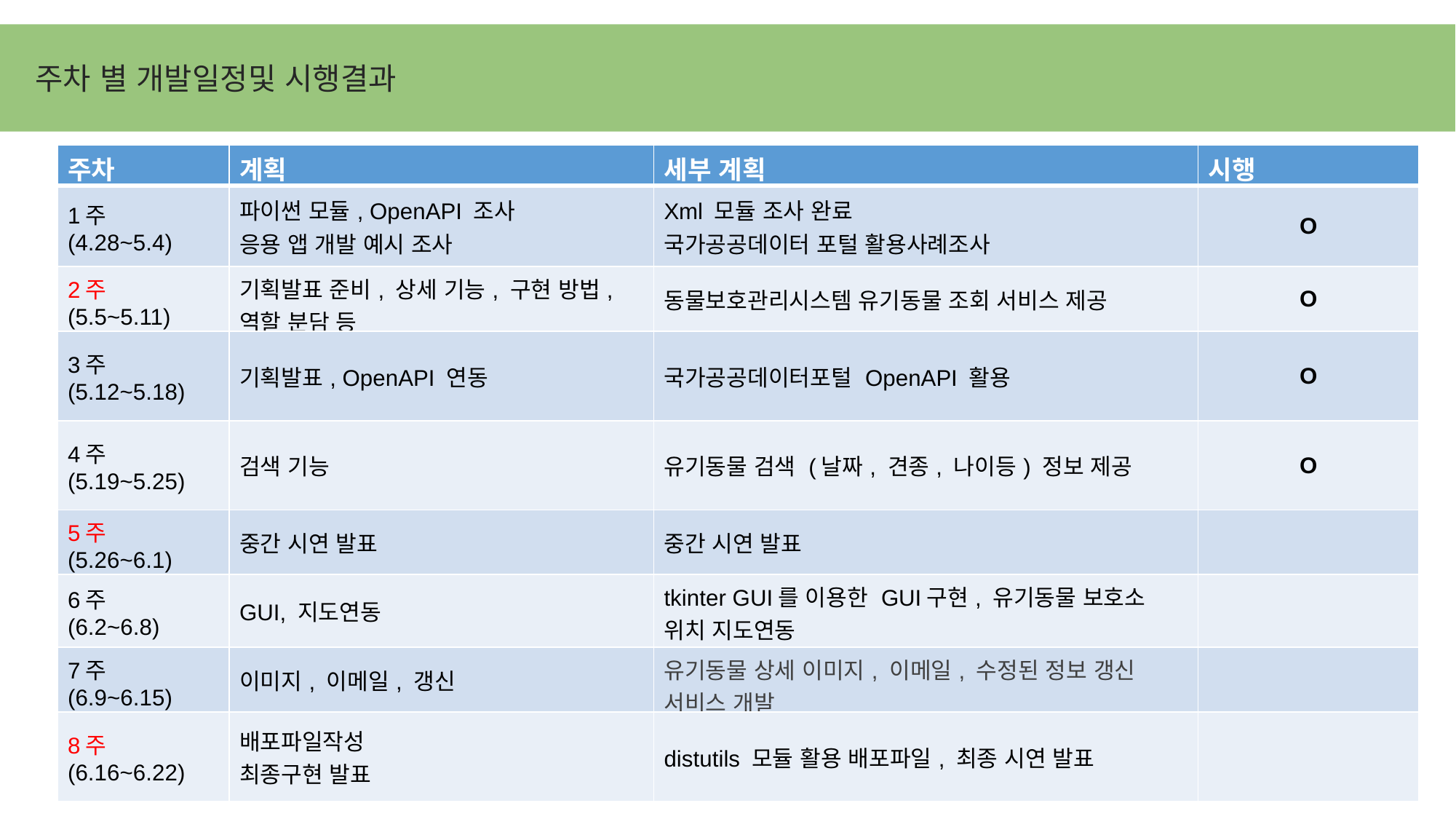

주차 별 개발일정및 시행결과
| 주차 | 계획 | 세부 계획 | 시행 |
| --- | --- | --- | --- |
| 1주 (4.28~5.4) | 파이썬 모듈, OpenAPI 조사 응용 앱 개발 예시 조사 | Xml 모듈 조사 완료 국가공공데이터 포털 활용사례조사 | O |
| 2주 (5.5~5.11) | 기획발표 준비, 상세 기능, 구현 방법, 역할 분담 등 | 동물보호관리시스템 유기동물 조회 서비스 제공 | O |
| 3주 (5.12~5.18) | 기획발표, OpenAPI 연동 | 국가공공데이터포털 OpenAPI 활용 | O |
| 4주 (5.19~5.25) | 검색 기능 | 유기동물 검색 (날짜, 견종, 나이등) 정보 제공 | O |
| 5주 (5.26~6.1) | 중간 시연 발표 | 중간 시연 발표 |  |
| 6주 (6.2~6.8) | GUI, 지도연동 | tkinter GUI를 이용한 GUI구현, 유기동물 보호소 위치 지도연동 |  |
| 7주 (6.9~6.15) | 이미지, 이메일, 갱신 | 유기동물 상세 이미지, 이메일, 수정된 정보 갱신 서비스 개발 |  |
| 8주 (6.16~6.22) | 배포파일작성 최종구현 발표 | distutils 모듈 활용 배포파일, 최종 시연 발표 |  |